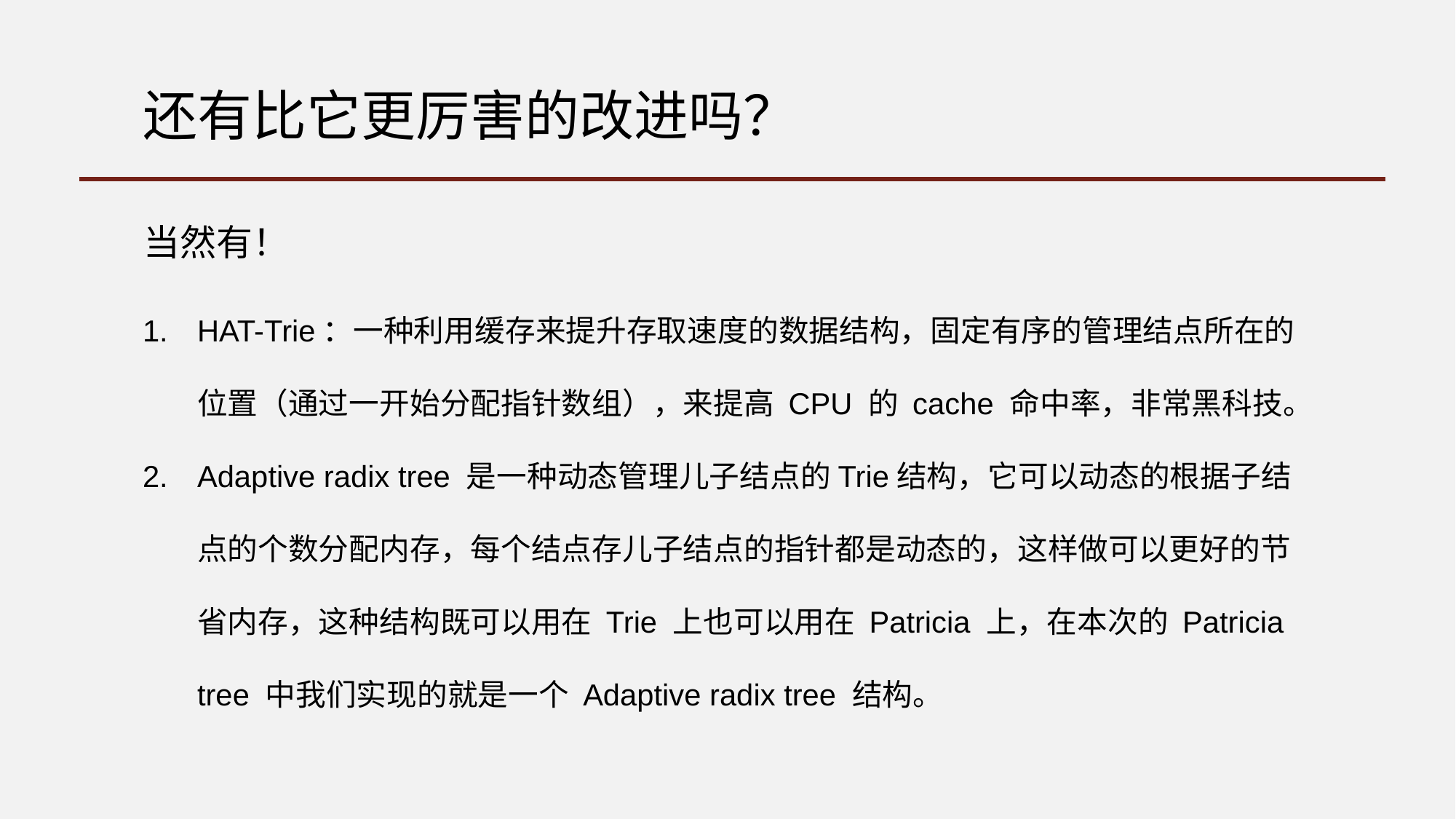

# 还有比它更厉害的改进吗？
当然有！
HAT-Trie：一种利用缓存来提升存取速度的数据结构，固定有序的管理结点所在的位置（通过一开始分配指针数组），来提高 CPU 的 cache 命中率，非常黑科技。
Adaptive radix tree 是一种动态管理儿子结点的Trie结构，它可以动态的根据子结点的个数分配内存，每个结点存儿子结点的指针都是动态的，这样做可以更好的节省内存，这种结构既可以用在 Trie 上也可以用在 Patricia 上，在本次的 Patricia tree 中我们实现的就是一个 Adaptive radix tree 结构。